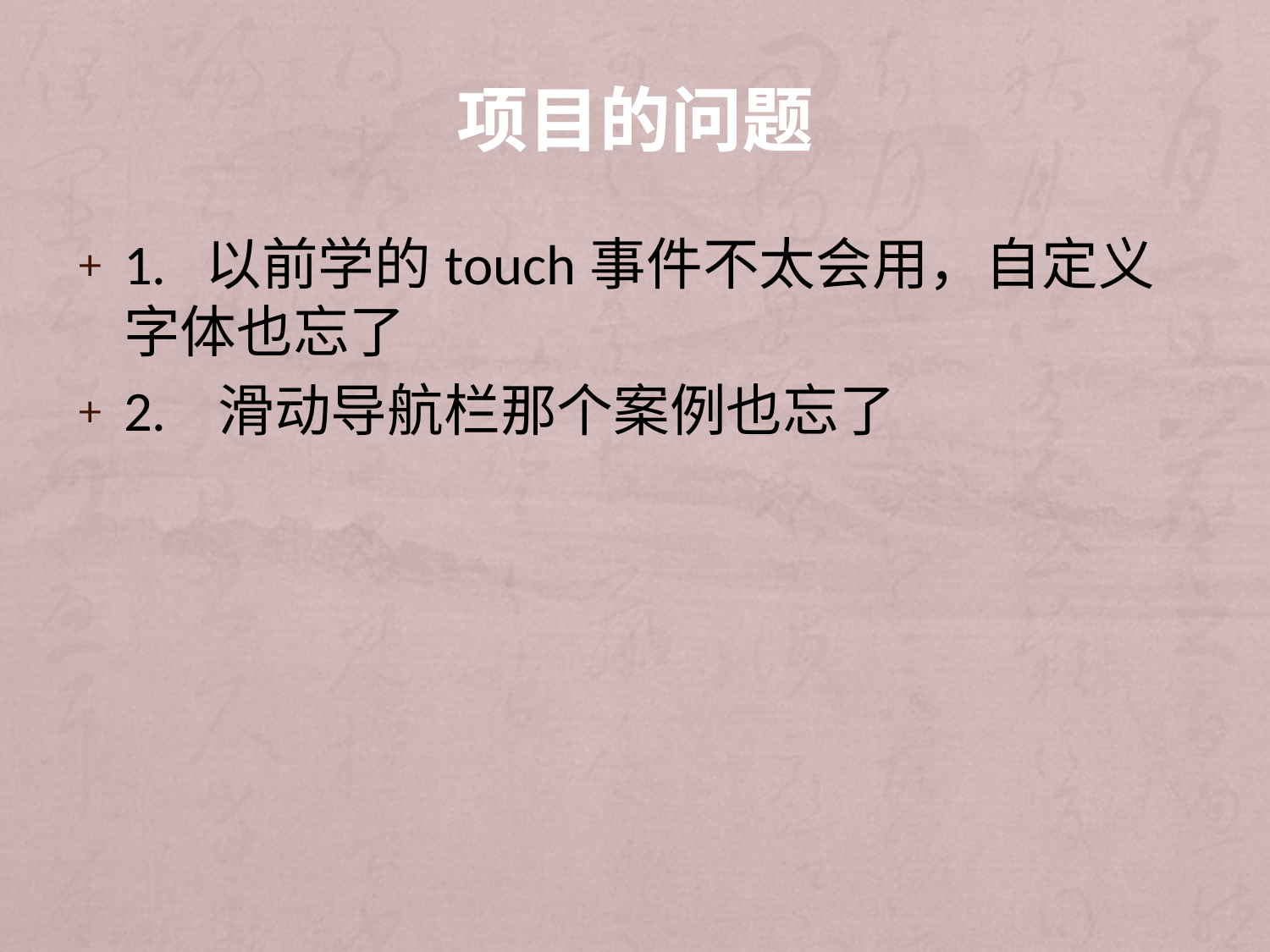

# 项目的问题
1.  以前学的touch事件不太会用，自定义字体也忘了
2.   滑动导航栏那个案例也忘了